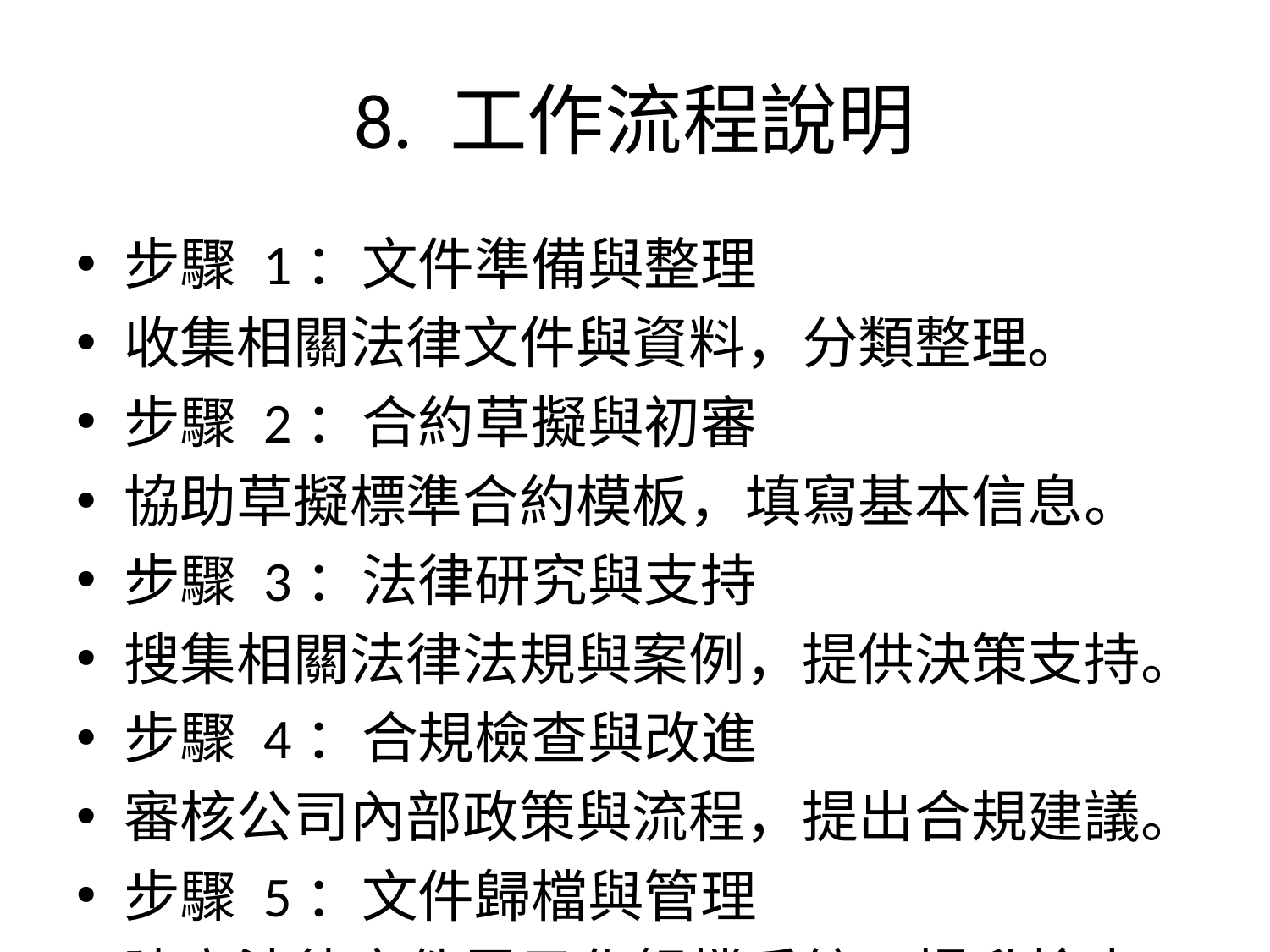

# 8. 工作流程說明
步驟 1：文件準備與整理
收集相關法律文件與資料，分類整理。
步驟 2：合約草擬與初審
協助草擬標準合約模板，填寫基本信息。
步驟 3：法律研究與支持
搜集相關法律法規與案例，提供決策支持。
步驟 4：合規檢查與改進
審核公司內部政策與流程，提出合規建議。
步驟 5：文件歸檔與管理
建立法律文件電子化歸檔系統，提升檢索效率。
步驟 6：反饋與培訓
收集內部人員反饋，改進文件處理流程。